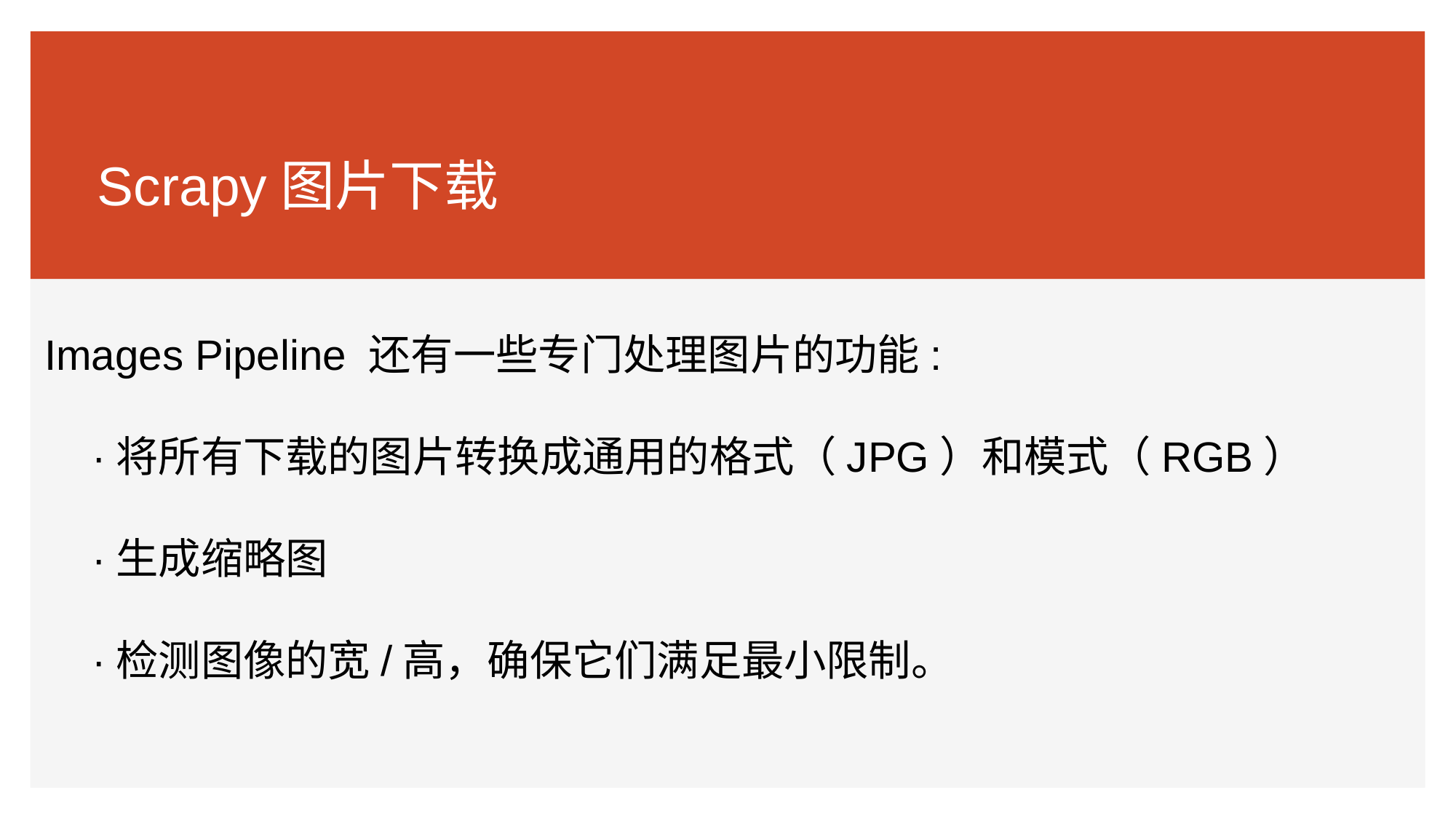

# Scrapy图片下载
Images Pipeline 还有一些专门处理图片的功能:
    ·将所有下载的图片转换成通用的格式（JPG）和模式（RGB）
    ·生成缩略图
    ·检测图像的宽/高，确保它们满足最小限制。